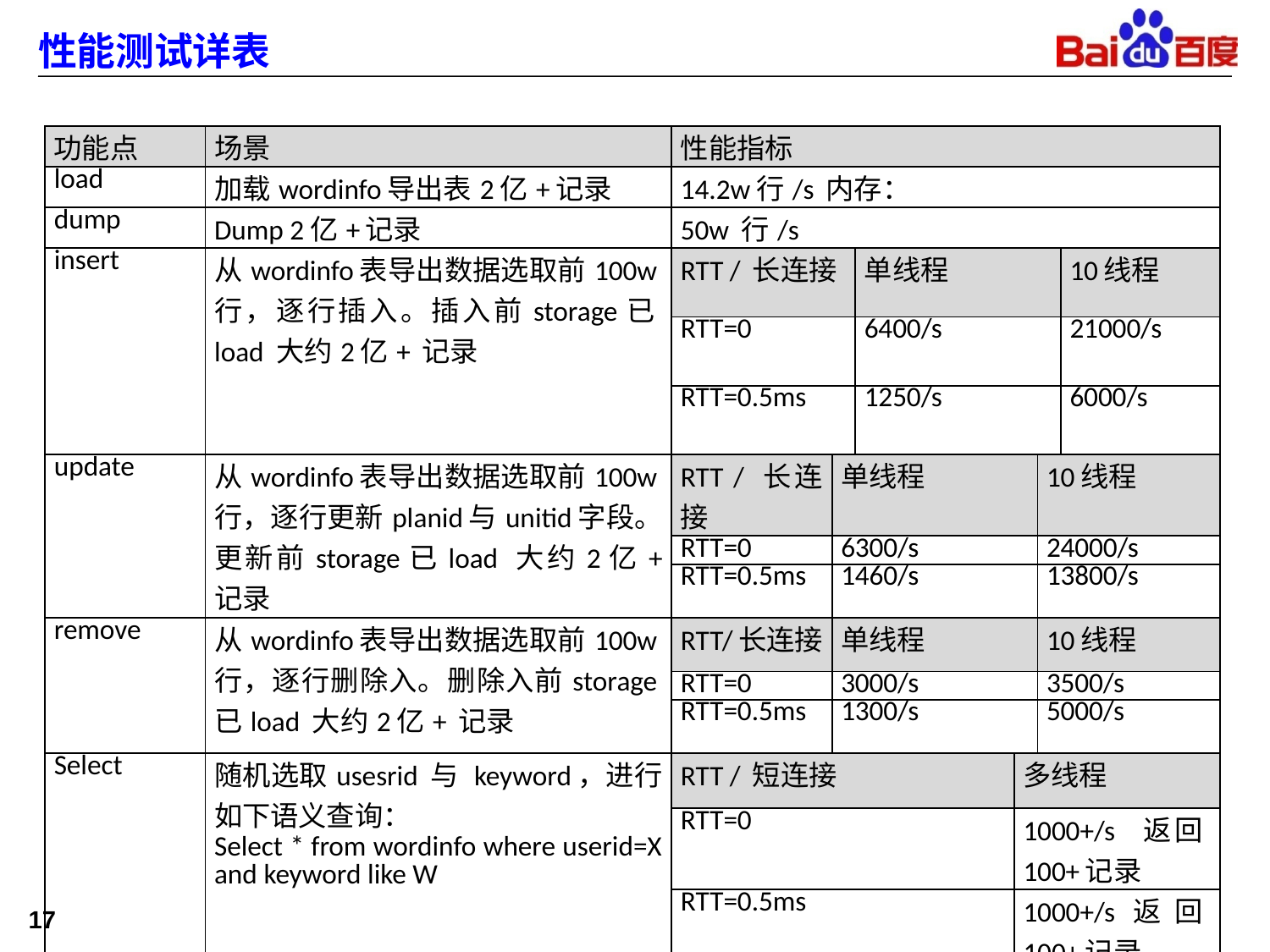

# 性能测试详表
| 功能点 | 场景 | 性能指标 |  |  |  |  |  |
| --- | --- | --- | --- | --- | --- | --- | --- |
| load | 加载wordinfo导出表2亿+记录 | 14.2w行/s 内存： |  |  |  |  |  |
| dump | Dump 2亿+记录 | 50w 行/s |  |  |  |  |  |
| insert | 从wordinfo表导出数据选取前100w行，逐行插入。插入前storage已load 大约2亿+ 记录 | RTT / 长连接 |  | 单线程 |  |  | 10线程 |
|  |  | RTT=0 |  | 6400/s |  |  | 21000/s |
|  |  | RTT=0.5ms |  | 1250/s |  |  | 6000/s |
| update | 从wordinfo表导出数据选取前100w行，逐行更新planid与unitid字段。更新前storage已load 大约2亿+ 记录 | RTT / 长连接 | 单线程 |  |  | 10线程 |  |
|  |  | RTT=0 | 6300/s |  |  | 24000/s |  |
|  |  | RTT=0.5ms | 1460/s |  |  | 13800/s |  |
| remove | 从wordinfo表导出数据选取前100w行，逐行删除入。删除入前storage已load 大约2亿+ 记录 | RTT/长连接 | 单线程 |  |  | 10线程 |  |
|  |  | RTT=0 | 3000/s |  |  | 3500/s |  |
|  |  | RTT=0.5ms | 1300/s |  |  | 5000/s |  |
| Select | 随机选取usesrid 与 keyword，进行如下语义查询： Select \* from wordinfo where userid=X and keyword like W | RTT / 短连接 |  |  | 多线程 |  |  |
|  |  | RTT=0 |  |  | 1000+/s 返回100+记录 |  |  |
|  |  | RTT=0.5ms |  |  | 1000+/s返回100+记录 |  |  |